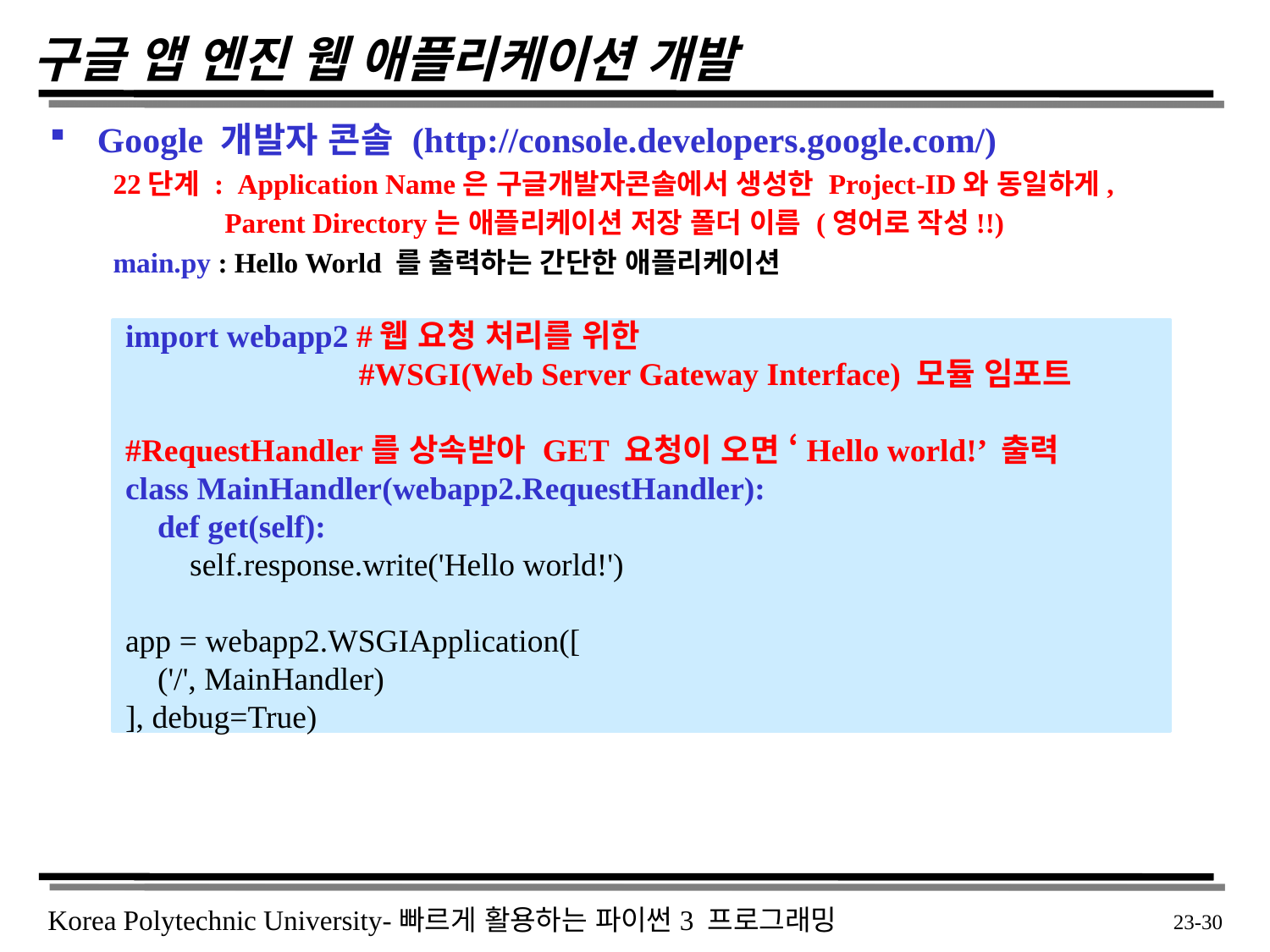

# 구글 앱 엔진 웹 애플리케이션 개발
Google 개발자 콘솔 (http://console.developers.google.com/)
22단계 :  Application Name은 구글개발자콘솔에서 생성한 Project-ID와 동일하게,
                Parent Directory는 애플리케이션 저장 폴더 이름 (영어로 작성!!)
main.py : Hello World 를 출력하는 간단한 애플리케이션

import webapp2 #웹 요청 처리를 위한
                             #WSGI(Web Server Gateway Interface) 모듈 임포트

#RequestHandler를 상속받아 GET 요청이 오면 ‘Hello world!’ 출력
class MainHandler(webapp2.RequestHandler):
    def get(self):
        self.response.write('Hello world!')

app = webapp2.WSGIApplication([
    ('/', MainHandler)
], debug=True)
 23-30